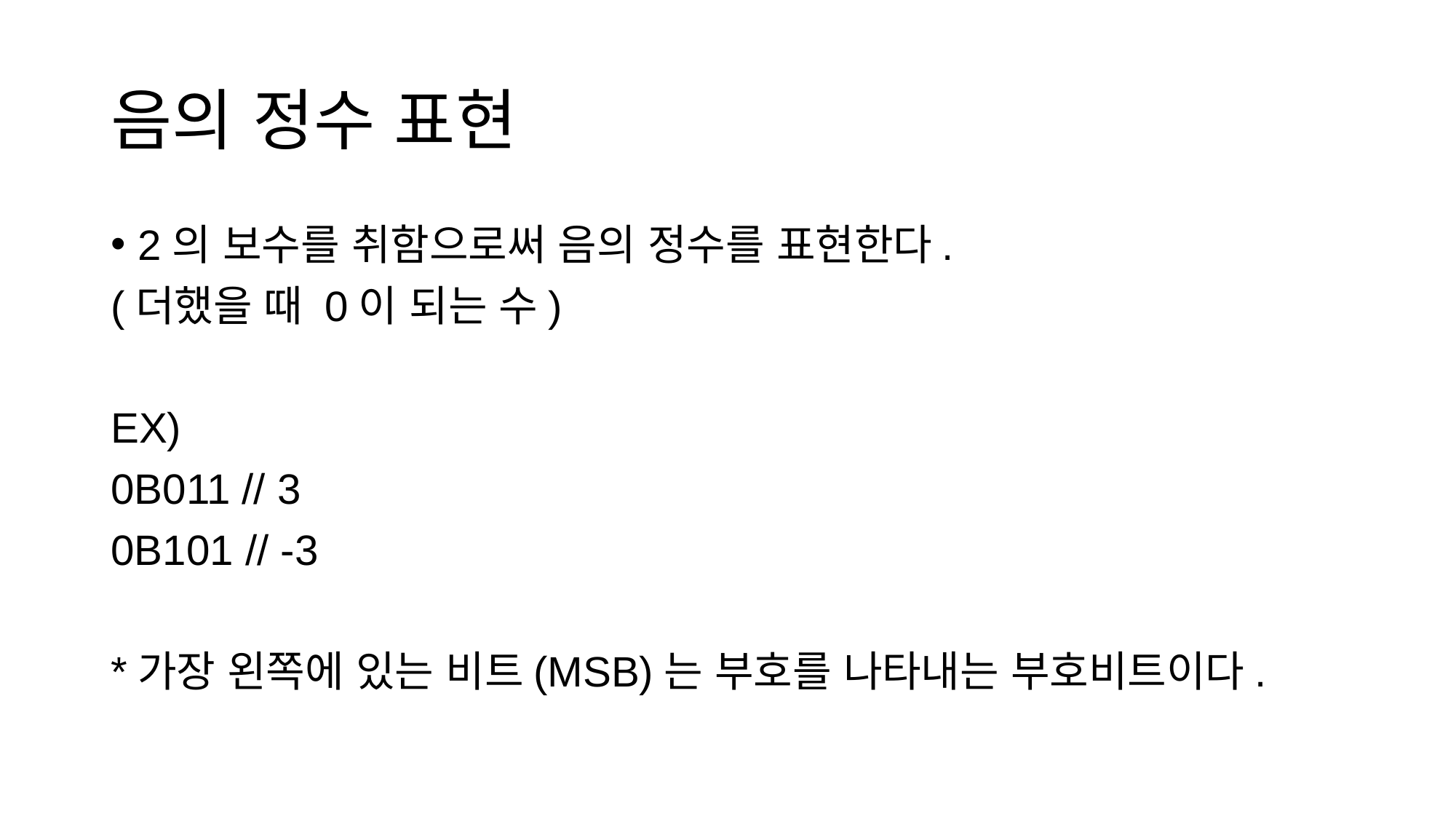

# 음의 정수 표현
2의 보수를 취함으로써 음의 정수를 표현한다.
(더했을 때 0이 되는 수)

EX)
0B011 // 3
0B101 // -3

*가장 왼쪽에 있는 비트(MSB)는 부호를 나타내는 부호비트이다.